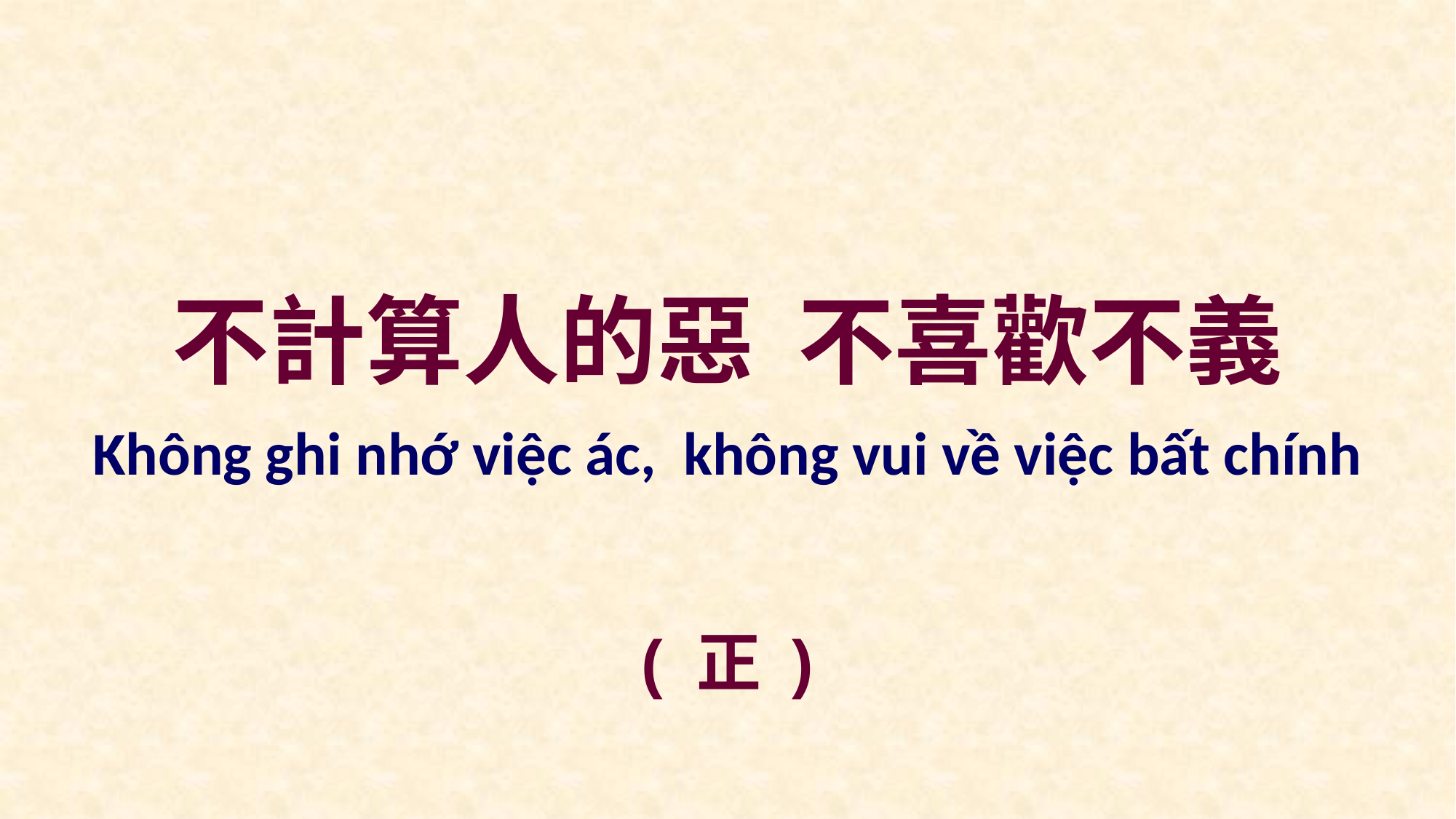

不計算人的惡  不喜歡不義
Không ghi nhớ việc ác,  không vui về việc bất chính
( 正 )